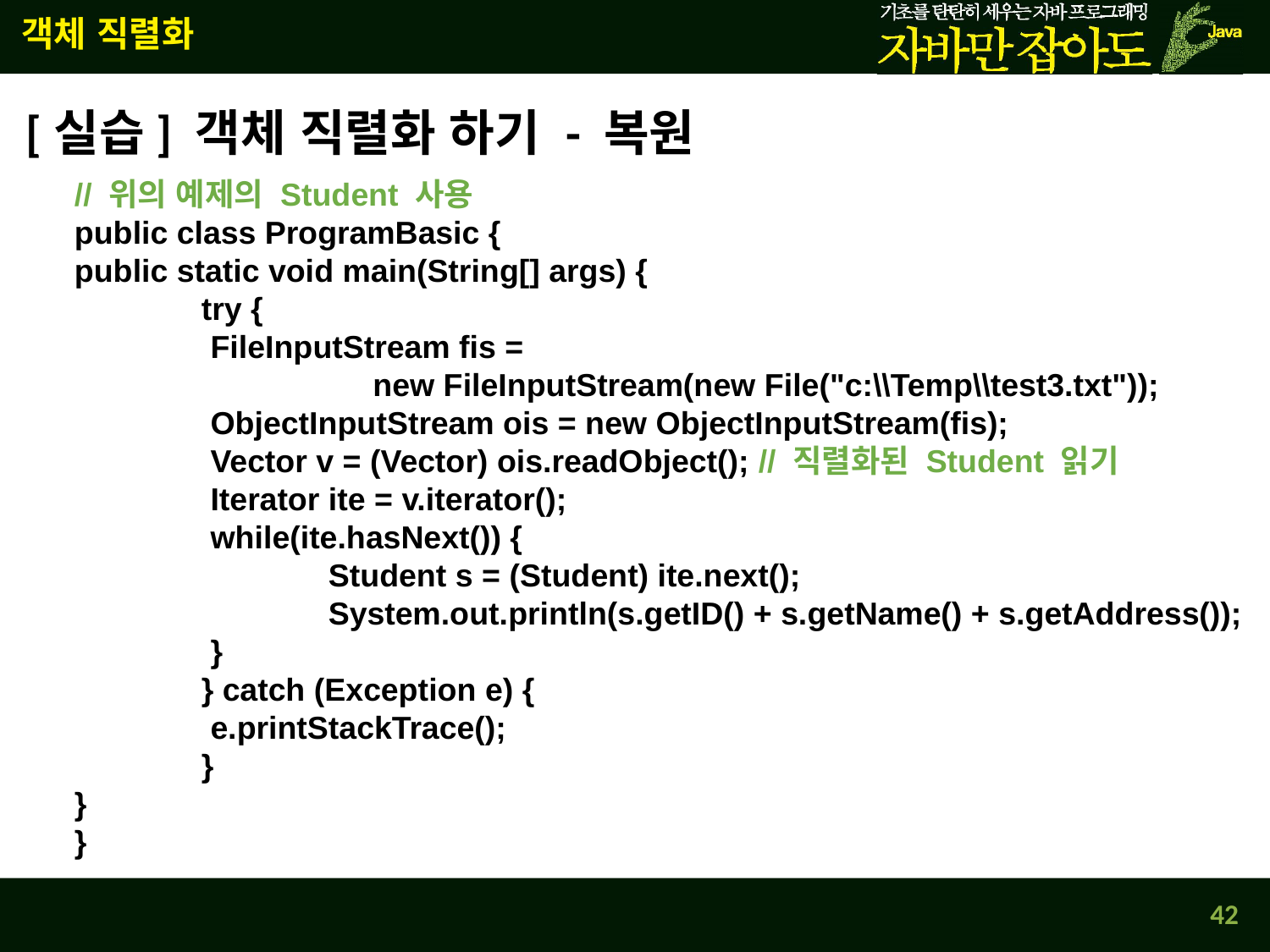

객체 직렬화
[실습] 객체 직렬화 하기 - 복원
// 위의 예제의 Student 사용
public class ProgramBasic {
public static void main(String[] args) {
	try {
	 FileInputStream fis =
		     new FileInputStream(new File("c:\\Temp\\test3.txt"));
	 ObjectInputStream ois = new ObjectInputStream(fis);
	 Vector v = (Vector) ois.readObject(); // 직렬화된 Student 읽기
	 Iterator ite = v.iterator();
	 while(ite.hasNext()) {
		Student s = (Student) ite.next();
		System.out.println(s.getID() + s.getName() + s.getAddress());
	 }
	} catch (Exception e) {
	 e.printStackTrace();
	}
}
}
42